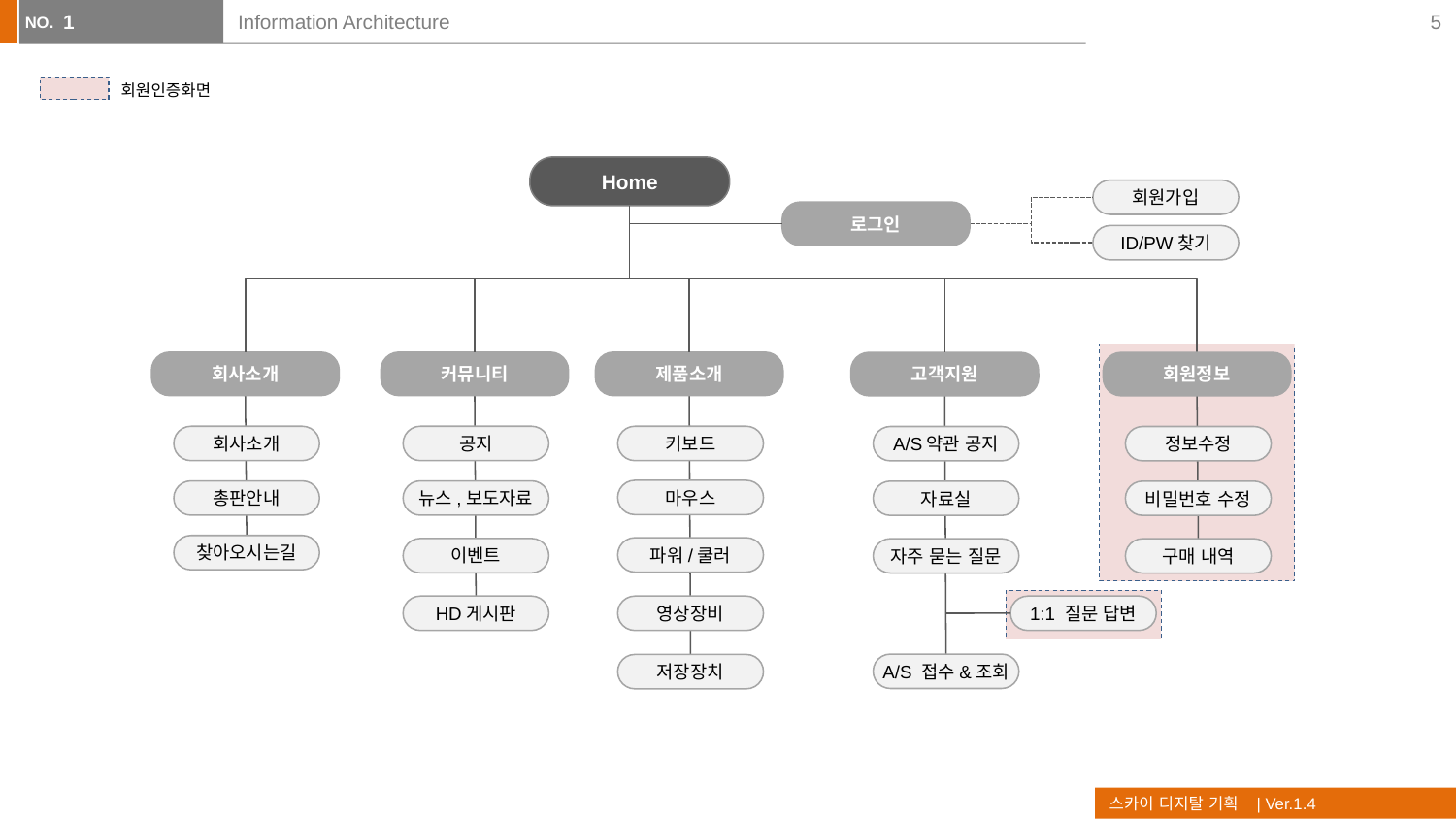

5
1
# Information Architecture
회원인증화면

Home
회원가입
로그인
ID/PW찾기

회사소개
커뮤니티
제품소개
고객지원
회원정보
회사소개
공지
키보드
A/S약관 공지
정보수정
마우스
총판안내
뉴스,보도자료
자료실
비밀번호 수정
찾아오시는길
파워/쿨러
이벤트
자주 묻는 질문
구매 내역

HD게시판
영상장비
1:1 질문 답변
A/S 접수&조회
저장장치